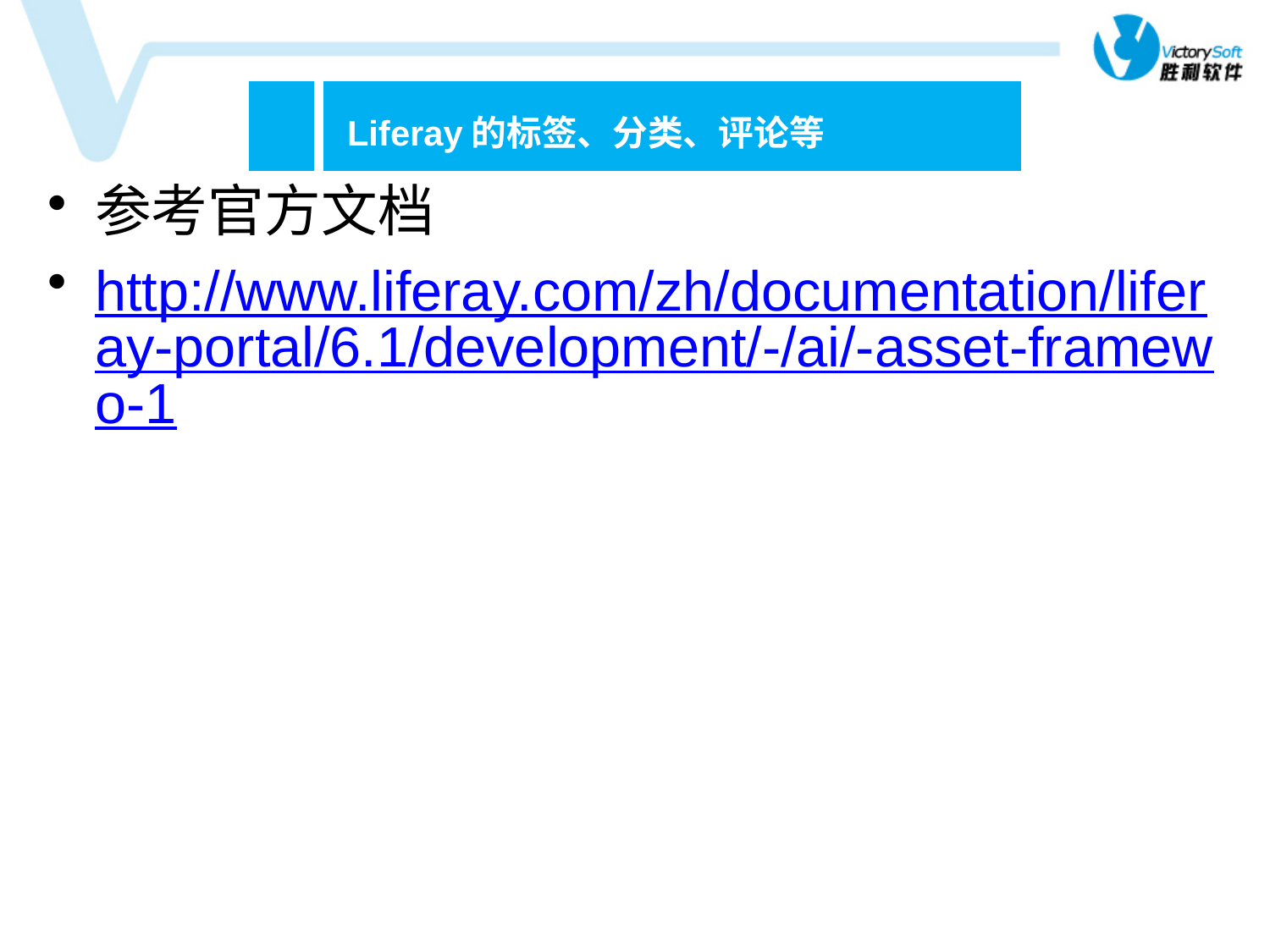

|  | Liferay的标签、分类、评论等 |
| --- | --- |

参考官方文档
http://www.liferay.com/zh/documentation/liferay-portal/6.1/development/-/ai/-asset-framewo-1